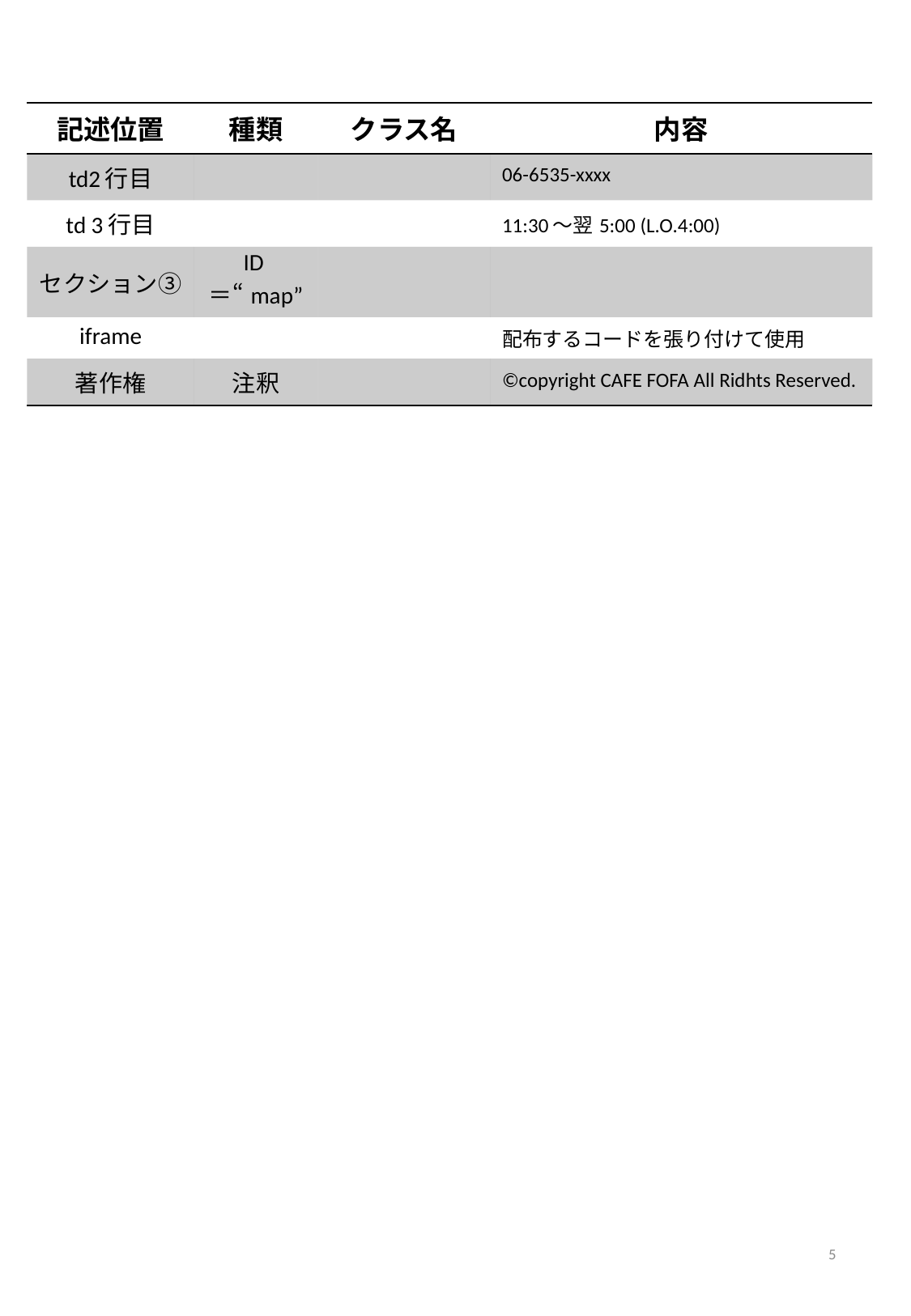

| 記述位置 | 種類 | クラス名 | 内容 |
| --- | --- | --- | --- |
| td2行目 |  |  | 06-6535-xxxx |
| td 3行目 |  |  | 11:30～翌5:00 (L.O.4:00) |
| セクション③ | ID＝“map” |  |  |
| iframe |  |  | 配布するコードを張り付けて使用 |
| 著作権 | 注釈 |  | ©︎copyright CAFE FOFA All Ridhts Reserved. |
5